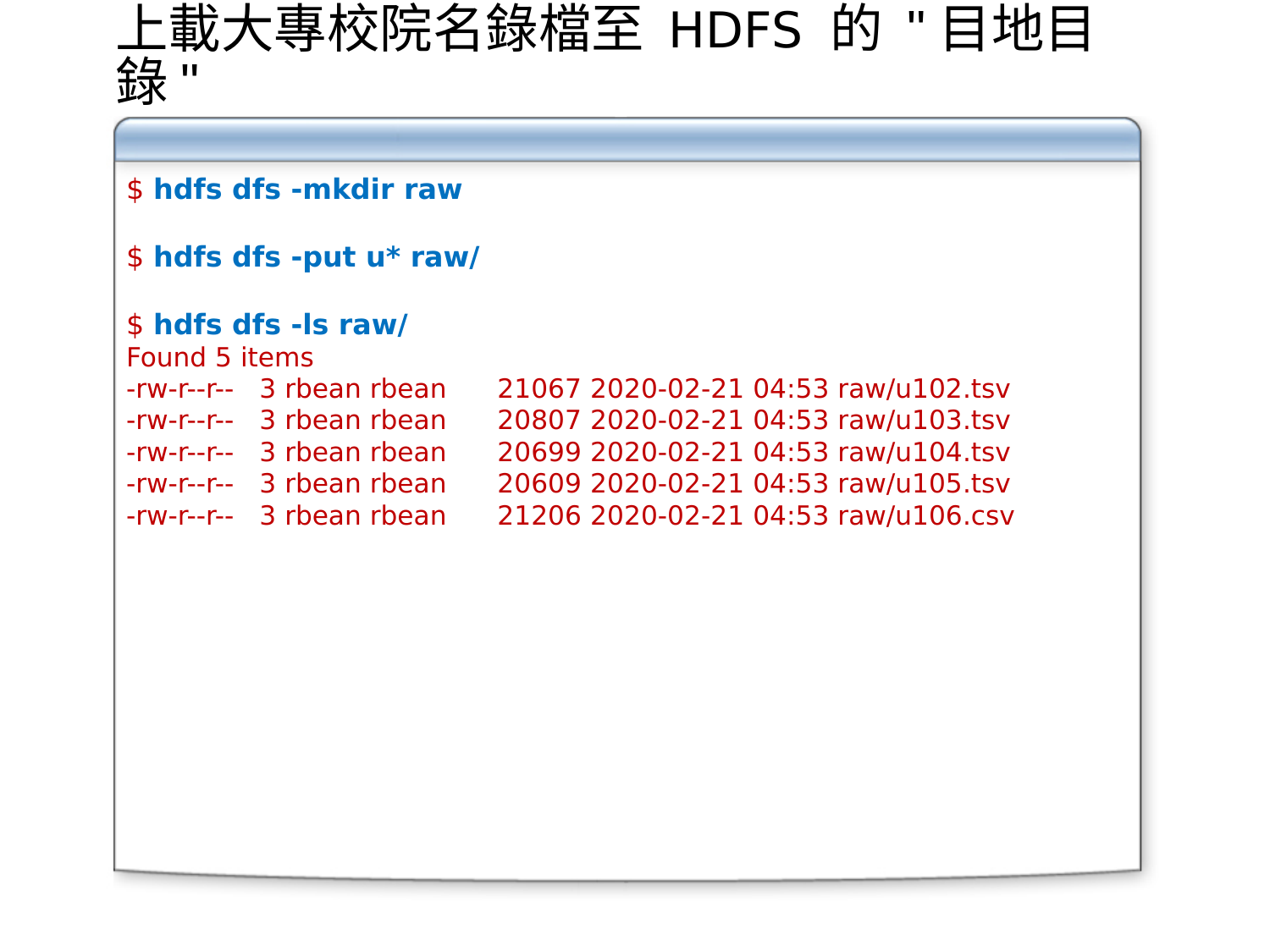

上載大專校院名錄檔至 HDFS 的 "目地目錄"
$ hdfs dfs -mkdir raw

$ hdfs dfs -put u* raw/

$ hdfs dfs -ls raw/
Found 5 items
-rw-r--r--   3 rbean rbean      21067 2020-02-21 04:53 raw/u102.tsv
-rw-r--r--   3 rbean rbean      20807 2020-02-21 04:53 raw/u103.tsv
-rw-r--r--   3 rbean rbean      20699 2020-02-21 04:53 raw/u104.tsv
-rw-r--r--   3 rbean rbean      20609 2020-02-21 04:53 raw/u105.tsv
-rw-r--r--   3 rbean rbean      21206 2020-02-21 04:53 raw/u106.csv